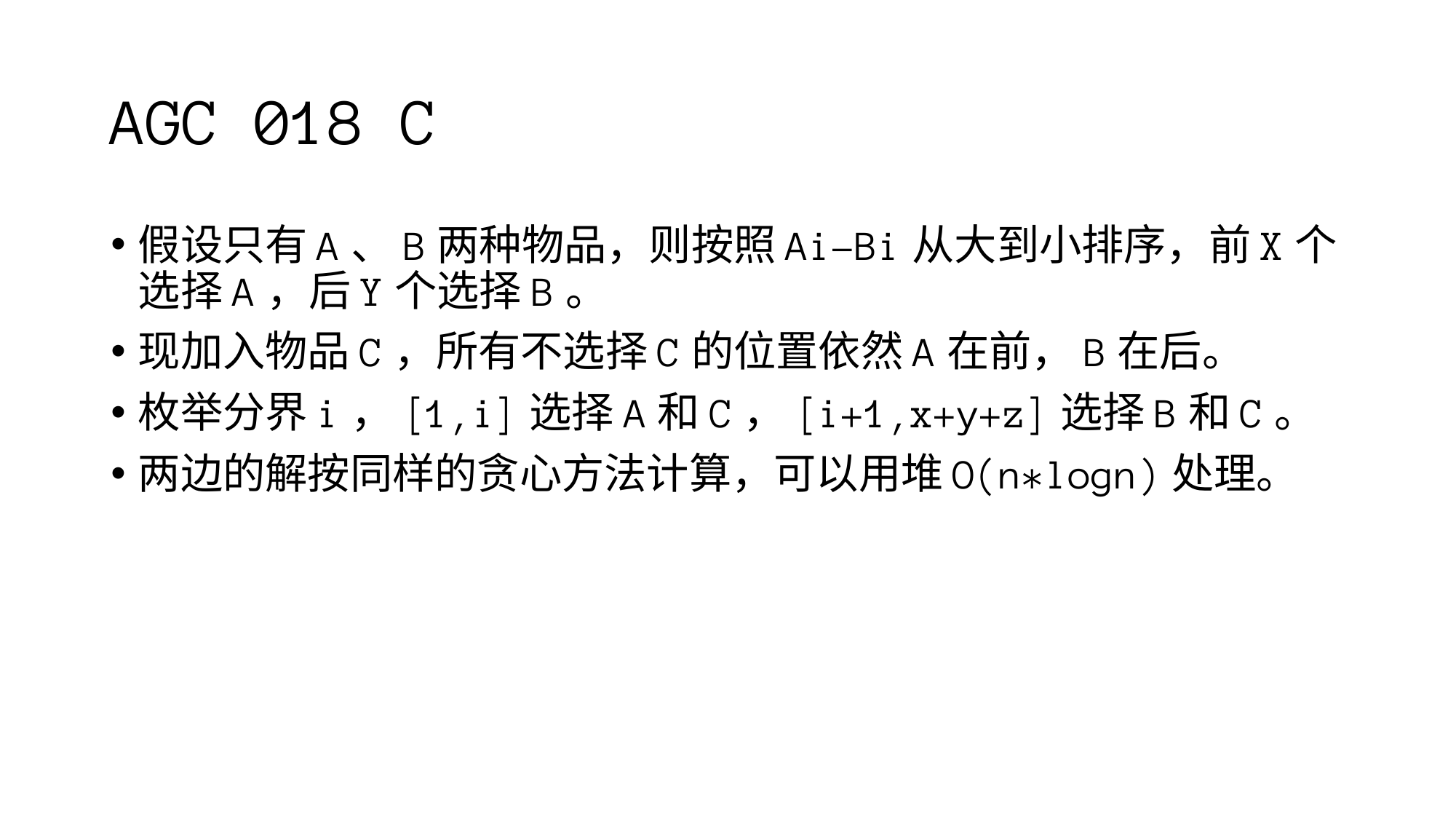

# AGC 018 C
假设只有A、B两种物品，则按照Ai-Bi从大到小排序，前X个选择A，后Y个选择B。
现加入物品C，所有不选择C的位置依然A在前，B在后。
枚举分界i，[1,i]选择A和C，[i+1,x+y+z]选择B和C。
两边的解按同样的贪心方法计算，可以用堆O(n*logn)处理。